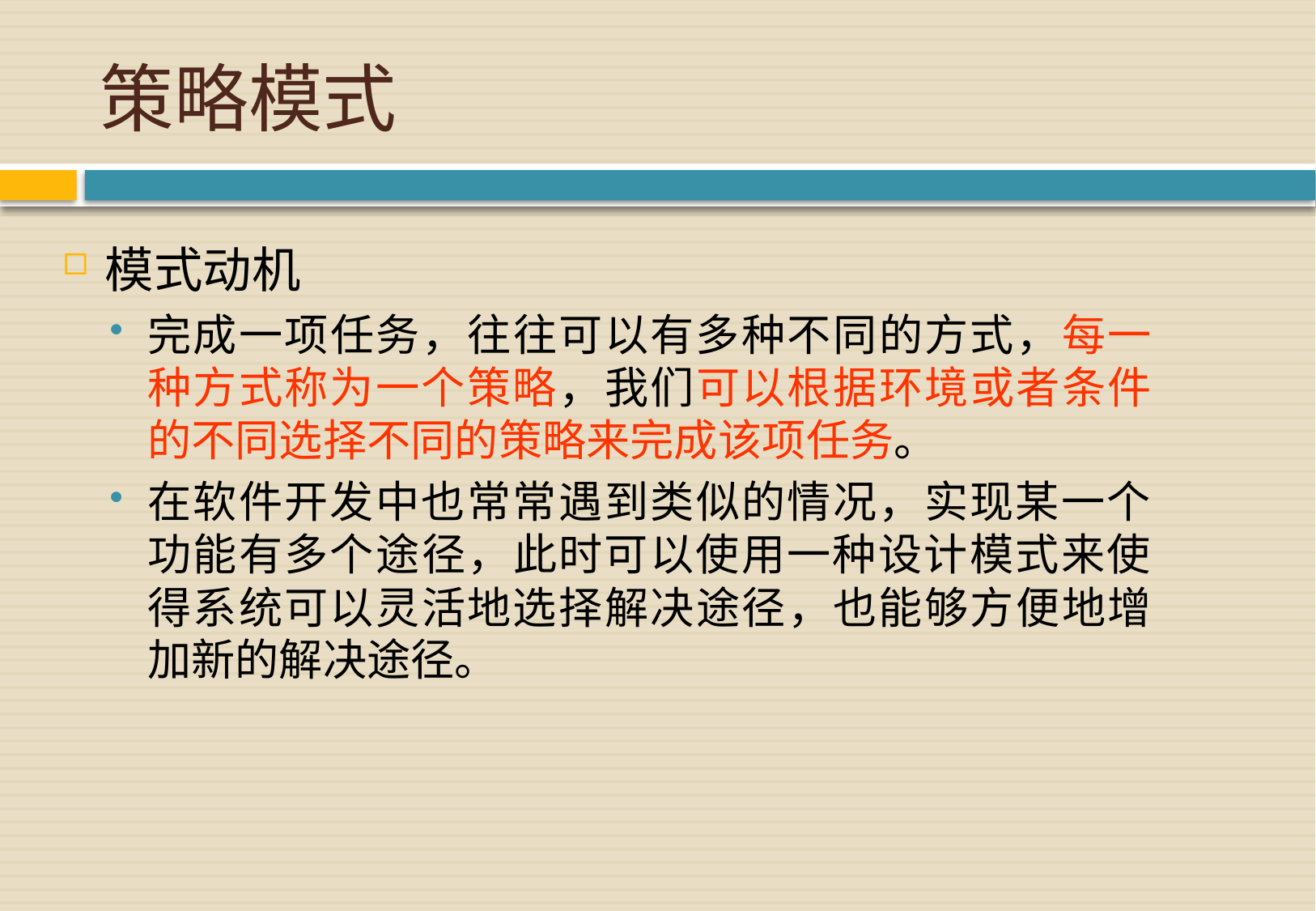

# 策略模式
模式动机
完成一项任务，往往可以有多种不同的方式，每一种方式称为一个策略，我们可以根据环境或者条件的不同选择不同的策略来完成该项任务。
在软件开发中也常常遇到类似的情况，实现某一个功能有多个途径，此时可以使用一种设计模式来使得系统可以灵活地选择解决途径，也能够方便地增加新的解决途径。